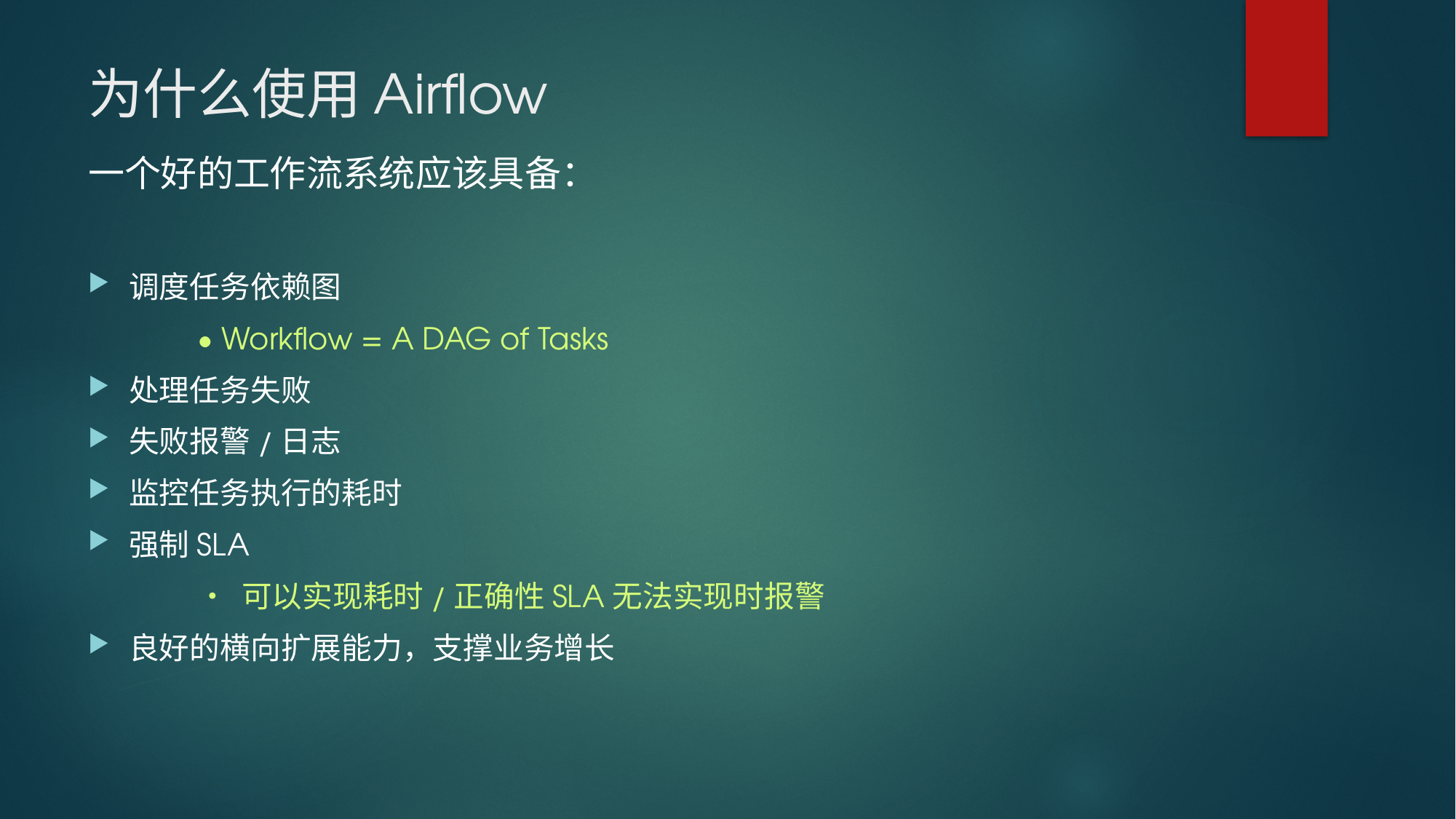

# 为什么使用Airflow
一个好的工作流系统应该具备：

调度任务依赖图
	• Workflow = A DAG of Tasks
处理任务失败
失败报警/日志
监控任务执行的耗时
强制SLA
	• 可以实现耗时/正确性SLA无法实现时报警
良好的横向扩展能力，支撑业务增长